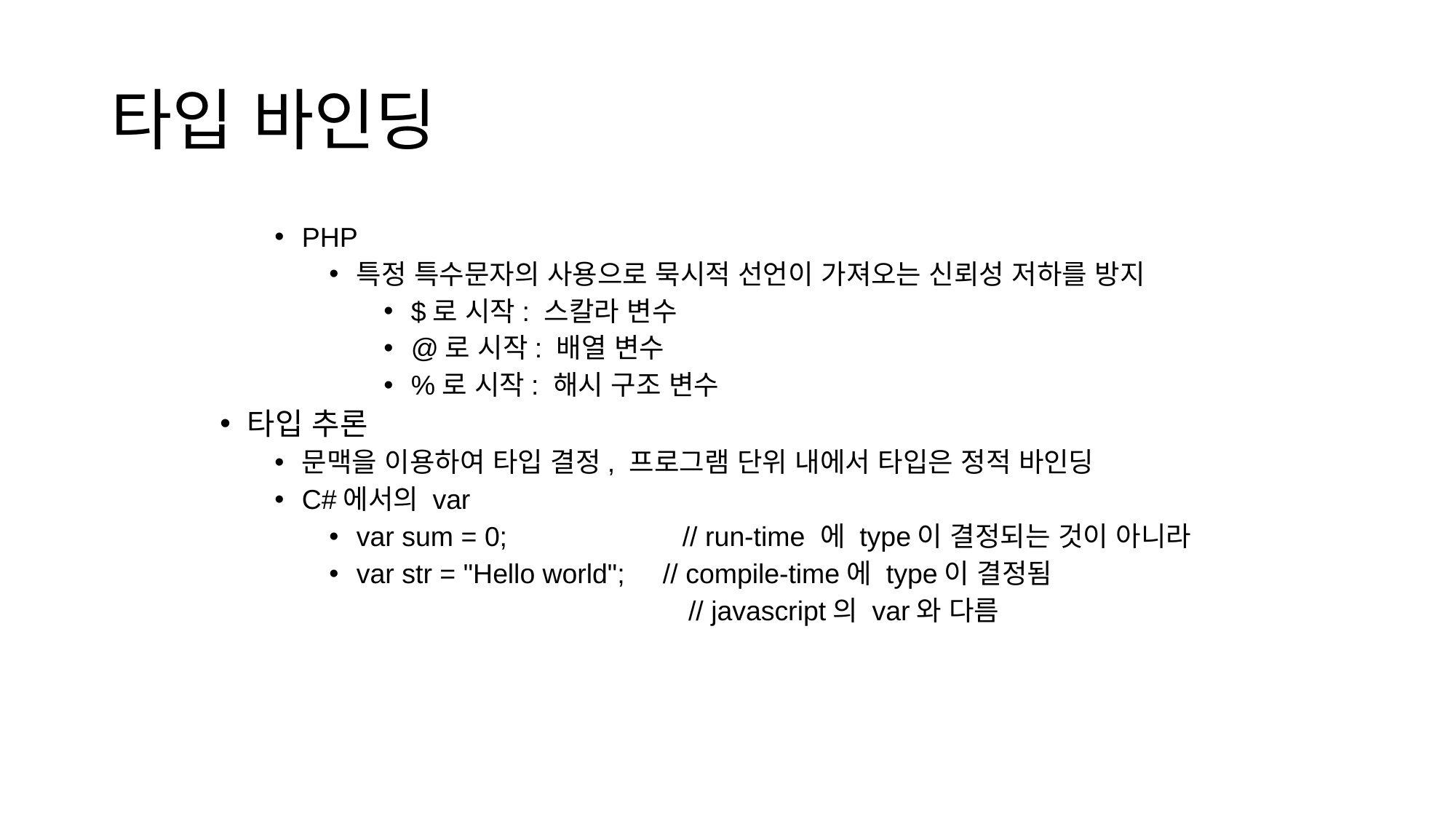

# 타입 바인딩
PHP
특정 특수문자의 사용으로 묵시적 선언이 가져오는 신뢰성 저하를 방지
$로 시작: 스칼라 변수
@로 시작: 배열 변수
%로 시작: 해시 구조 변수
타입 추론
문맥을 이용하여 타입 결정, 프로그램 단위 내에서 타입은 정적 바인딩
C#에서의 var
var sum = 0;                       // run-time 에 type이 결정되는 것이 아니라
var str = "Hello world";     // compile-time에 type이 결정됨
                                               // javascript의 var와 다름